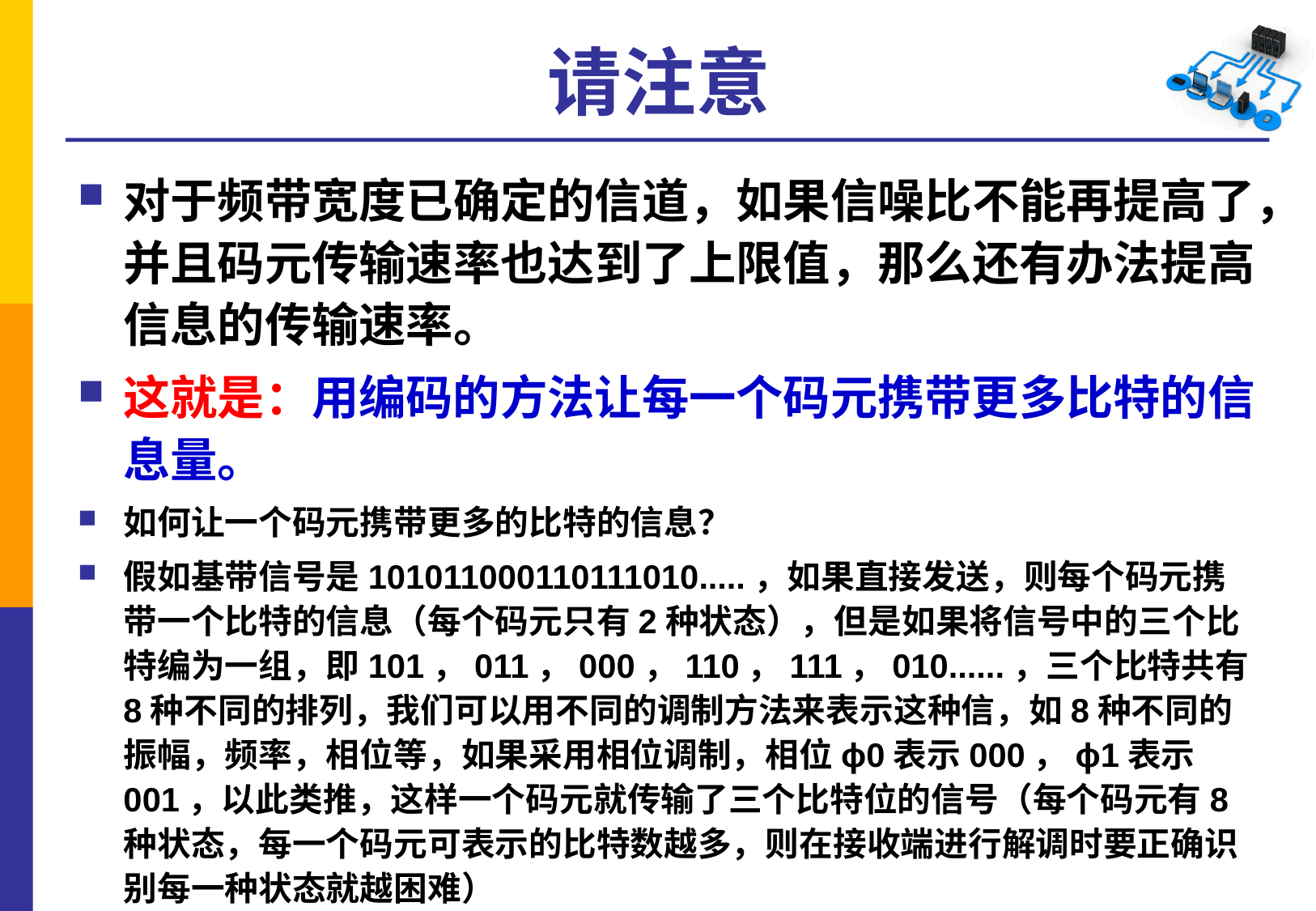

# 请注意
对于频带宽度已确定的信道，如果信噪比不能再提高了，并且码元传输速率也达到了上限值，那么还有办法提高信息的传输速率。
这就是：用编码的方法让每一个码元携带更多比特的信息量。
如何让一个码元携带更多的比特的信息？
假如基带信号是101011000110111010.....，如果直接发送，则每个码元携带一个比特的信息（每个码元只有2种状态），但是如果将信号中的三个比特编为一组，即101，011，000，110，111，010......，三个比特共有8种不同的排列，我们可以用不同的调制方法来表示这种信，如8种不同的振幅，频率，相位等，如果采用相位调制，相位ϕ0表示000，ϕ1表示001，以此类推，这样一个码元就传输了三个比特位的信号（每个码元有8种状态，每一个码元可表示的比特数越多，则在接收端进行解调时要正确识别每一种状态就越困难）